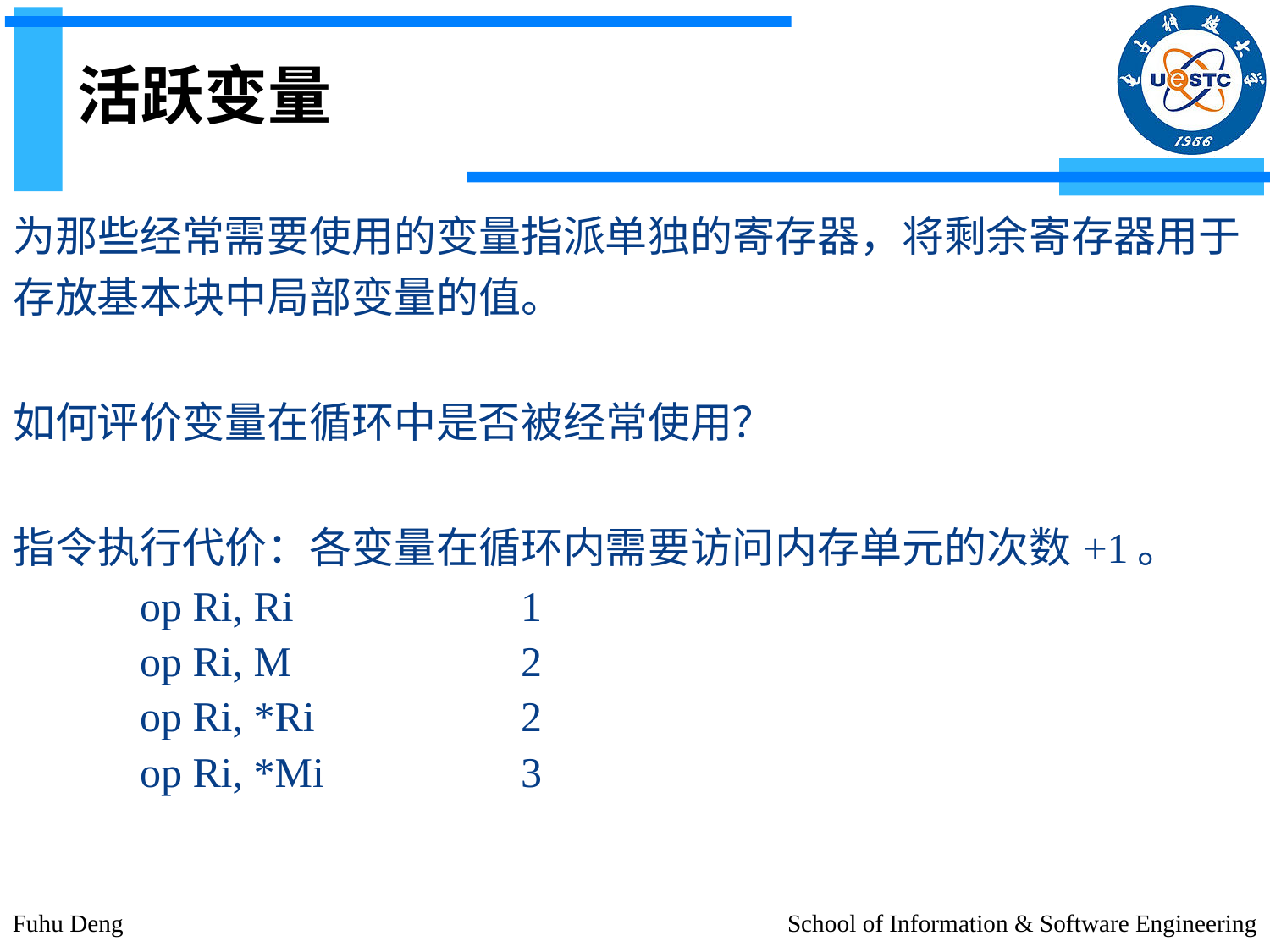

# 活跃变量
为那些经常需要使用的变量指派单独的寄存器，将剩余寄存器用于存放基本块中局部变量的值。

如何评价变量在循环中是否被经常使用？

指令执行代价：各变量在循环内需要访问内存单元的次数+1。
	op Ri, Ri		1
	op Ri, M		2
	op Ri, *Ri		2
	op Ri, *Mi		3
Fuhu Deng
83
School of Information & Software Engineering